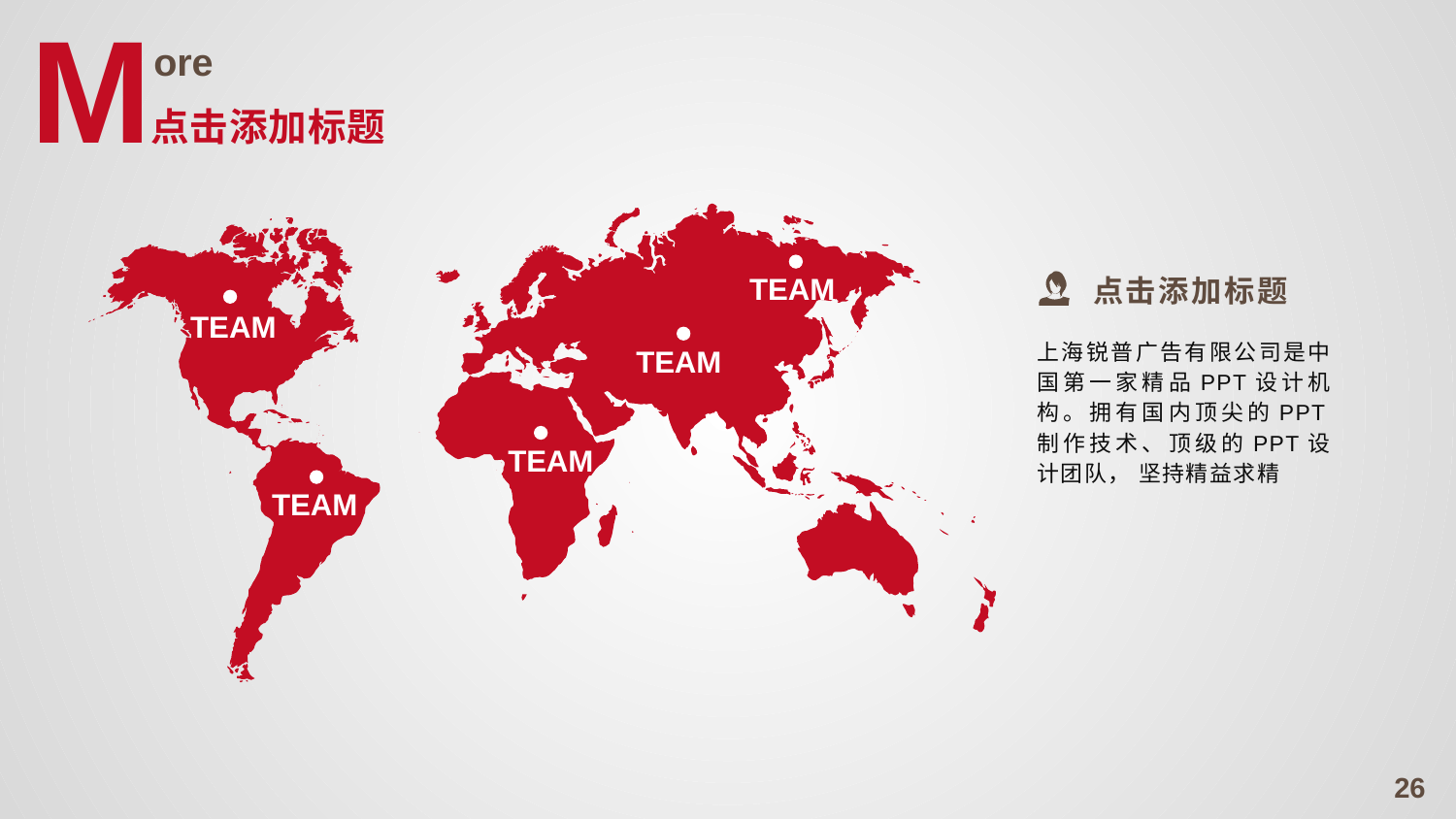

M
ore
点击添加标题

TEAM
点击添加标题

TEAM

TEAM
上海锐普广告有限公司是中国第一家精品PPT设计机构。拥有国内顶尖的PPT制作技术、顶级的PPT设计团队， 坚持精益求精

TEAM

TEAM
26